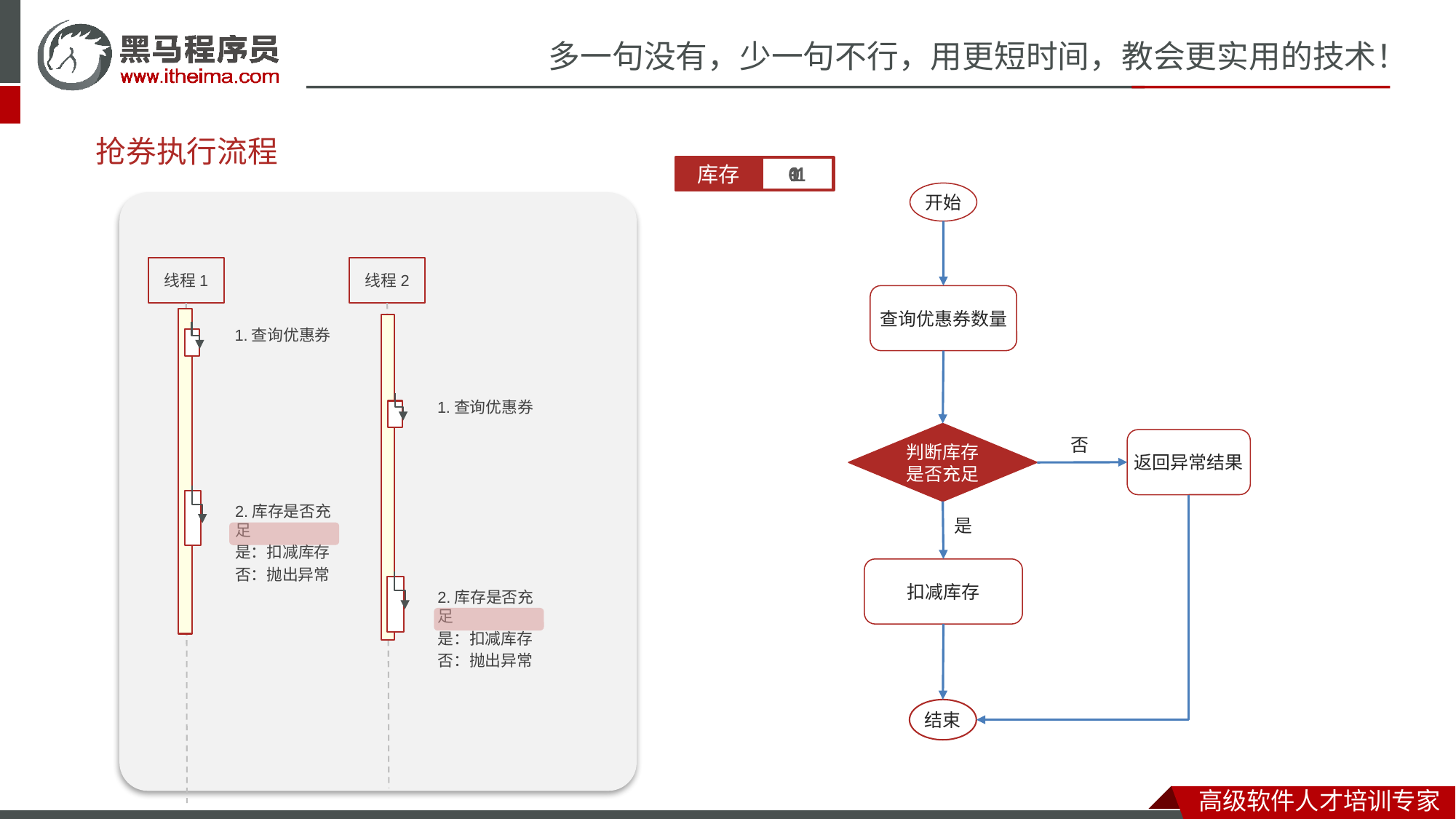

# 抢券执行流程
1
1
1
0
-1

库存
开始

线程1
线程2
查询优惠券数量

1.查询优惠券

1.查询优惠券

否
判断库存
是否充足
返回异常结果

2.库存是否充足
是：扣减库存
否：抛出异常

是

扣减库存

2.库存是否充足
是：扣减库存
否：抛出异常

结束